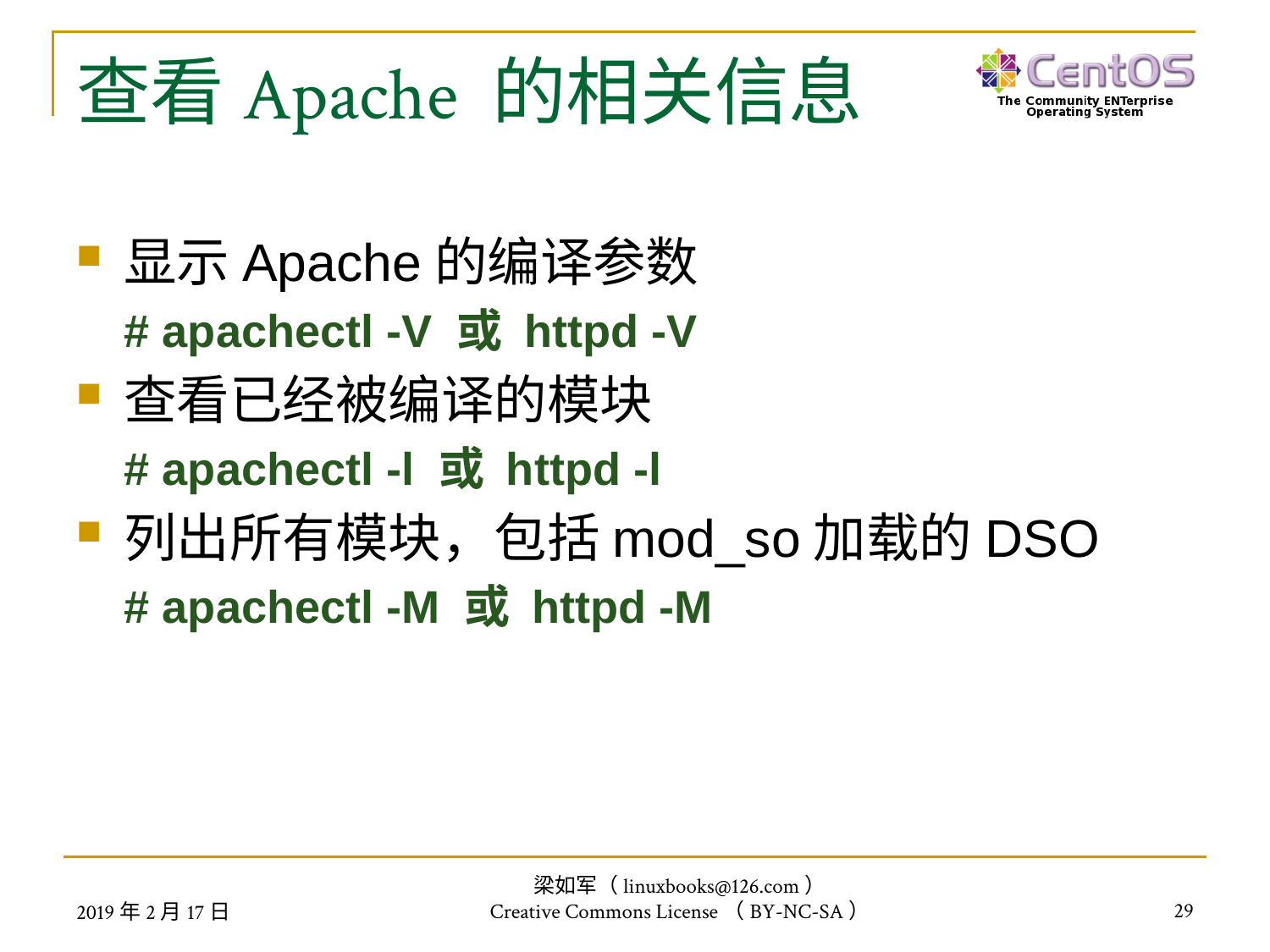

# 查看Apache 的相关信息
显示Apache的编译参数
# apachectl -V 或 httpd -V
查看已经被编译的模块
# apachectl -l 或 httpd -l
列出所有模块，包括mod_so加载的DSO
# apachectl -M 或 httpd -M
梁如军（linuxbooks@126.com）
Creative Commons License（BY-NC-SA）
2019年2月17日
29